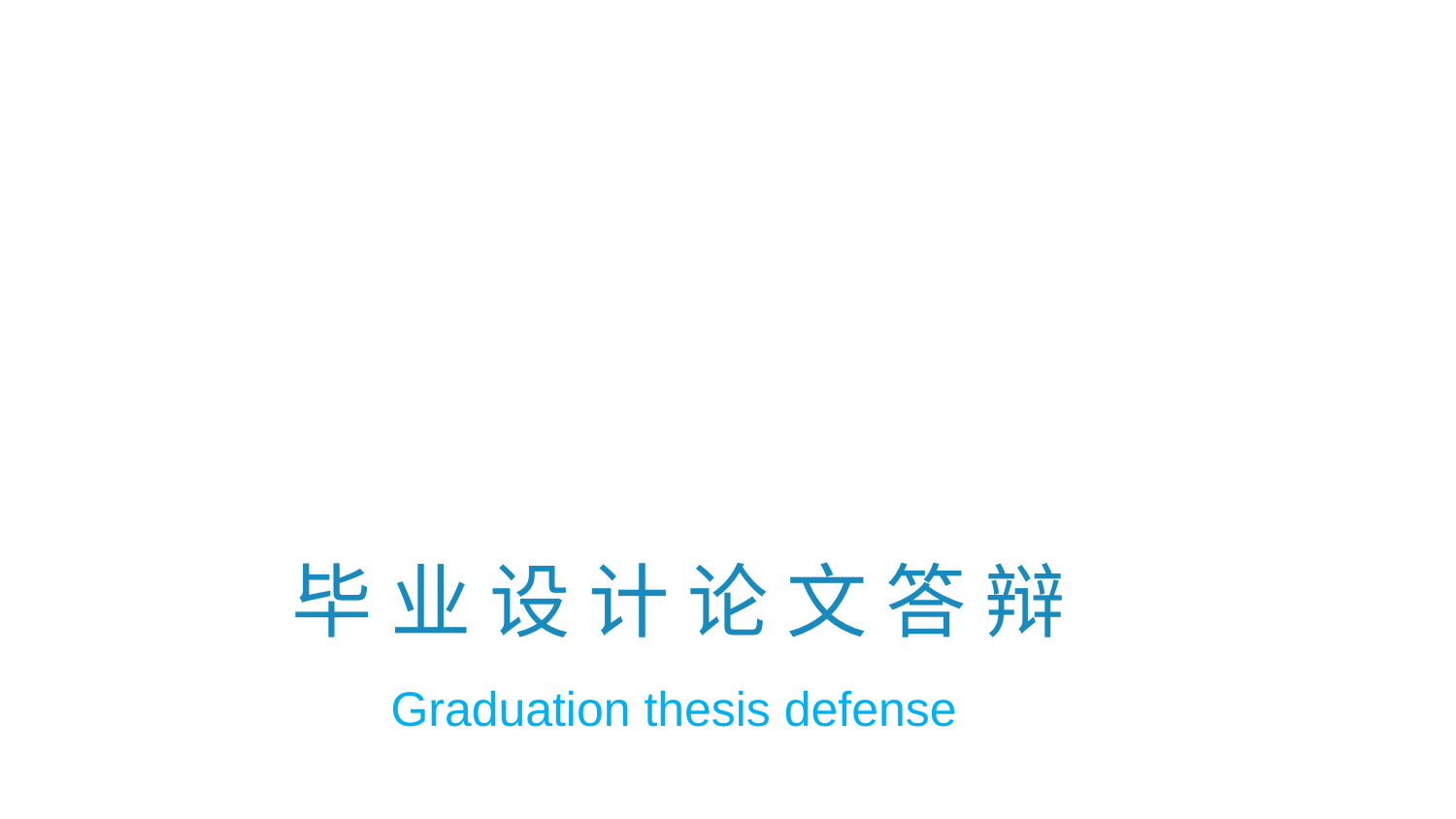

毕 业 设 计 论 文 答 辩
 Graduation thesis defense